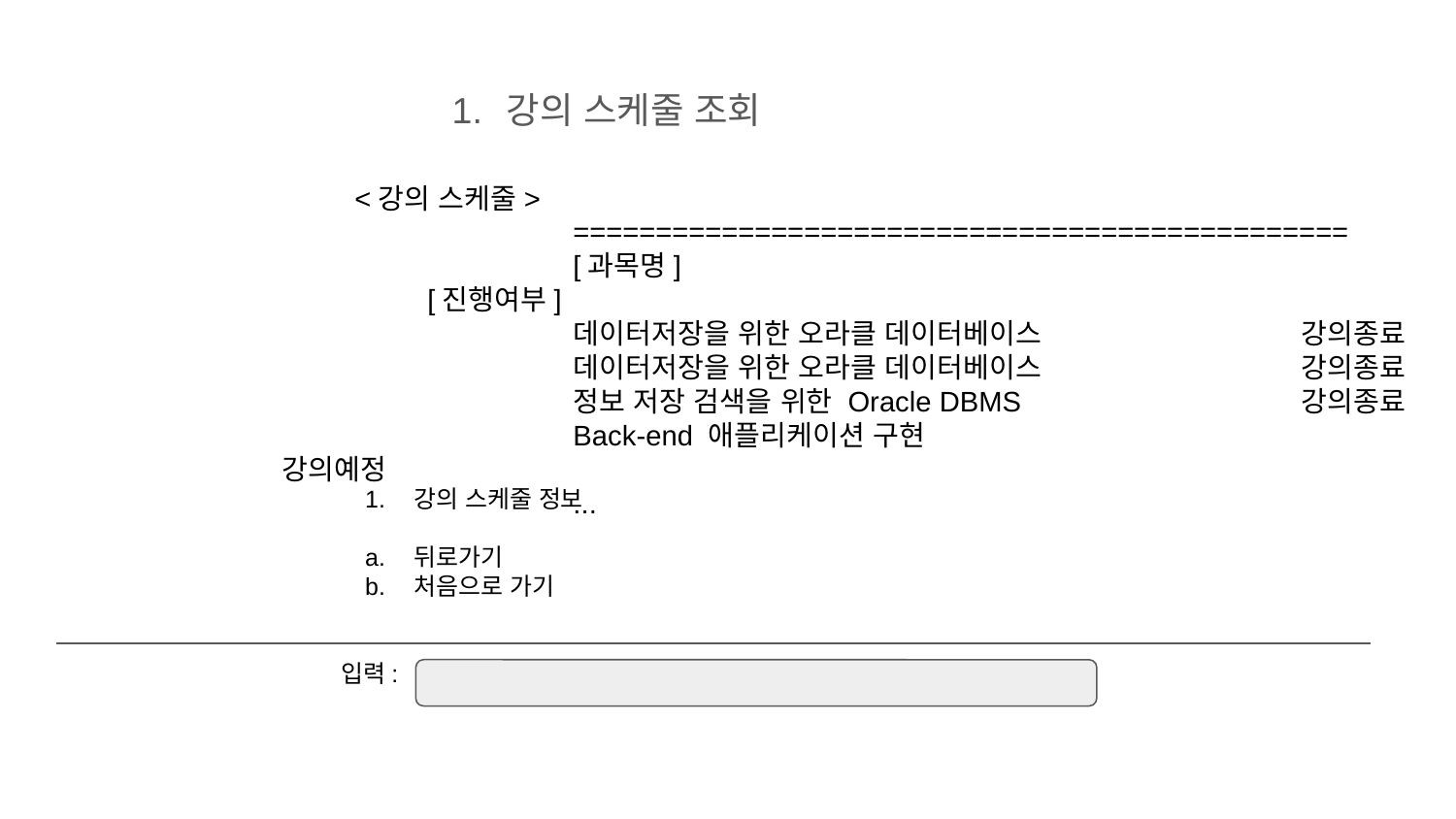

# 강의 스케줄 조회
<강의 스케줄>
			===============================================
			[과목명]							[진행여부]
			데이터저장을 위한 오라클 데이터베이스		강의종료
			데이터저장을 위한 오라클 데이터베이스		강의종료
			정보 저장 검색을 위한 Oracle DBMS		강의종료
			Back-end 애플리케이션 구현				강의예정
			...
강의 스케줄 정보

뒤로가기
처음으로 가기

입력: